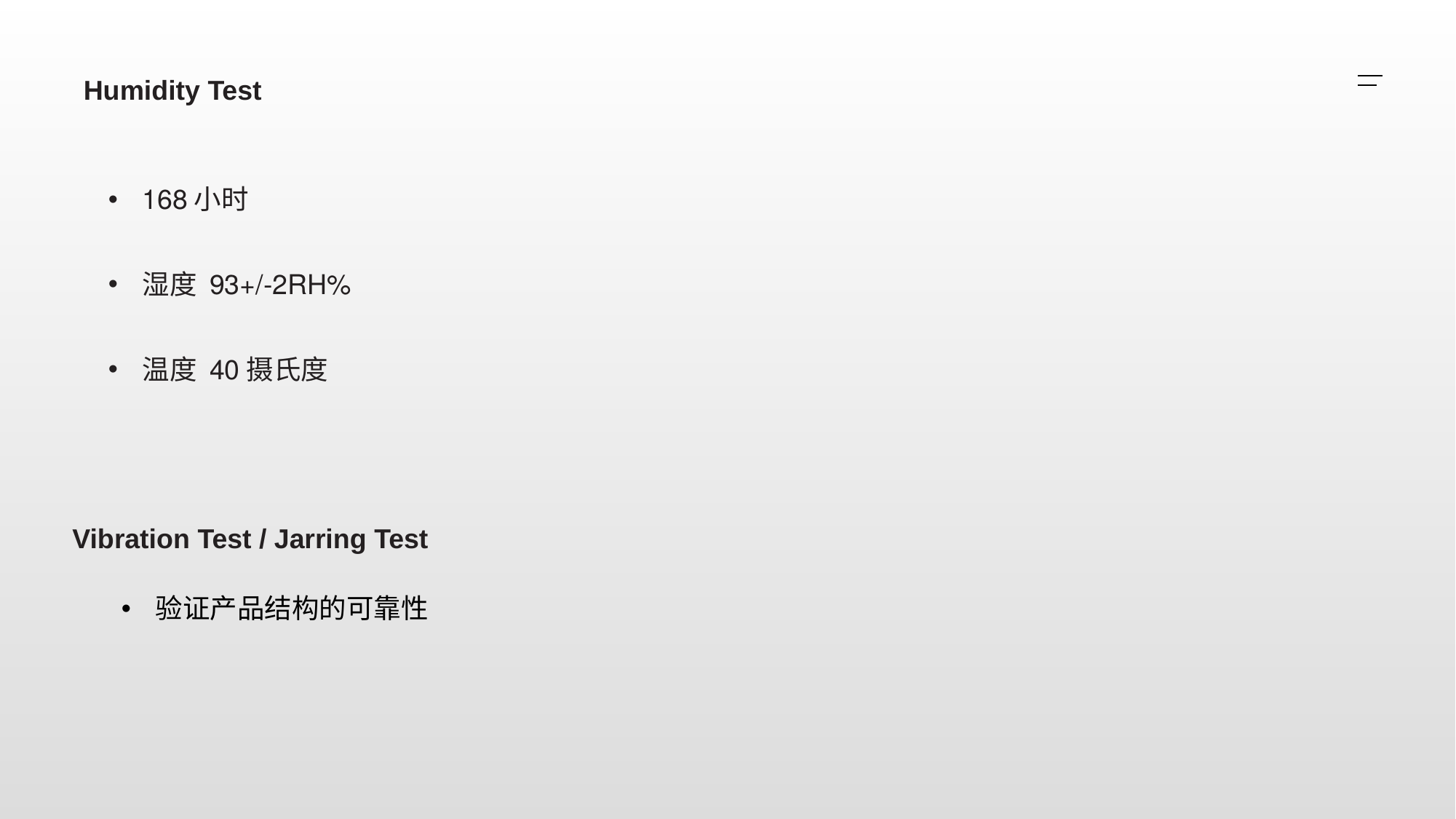

Humidity Test

168小时

湿度 93+/-2RH%

温度 40摄氏度
Vibration Test / Jarring Test

验证产品结构的可靠性